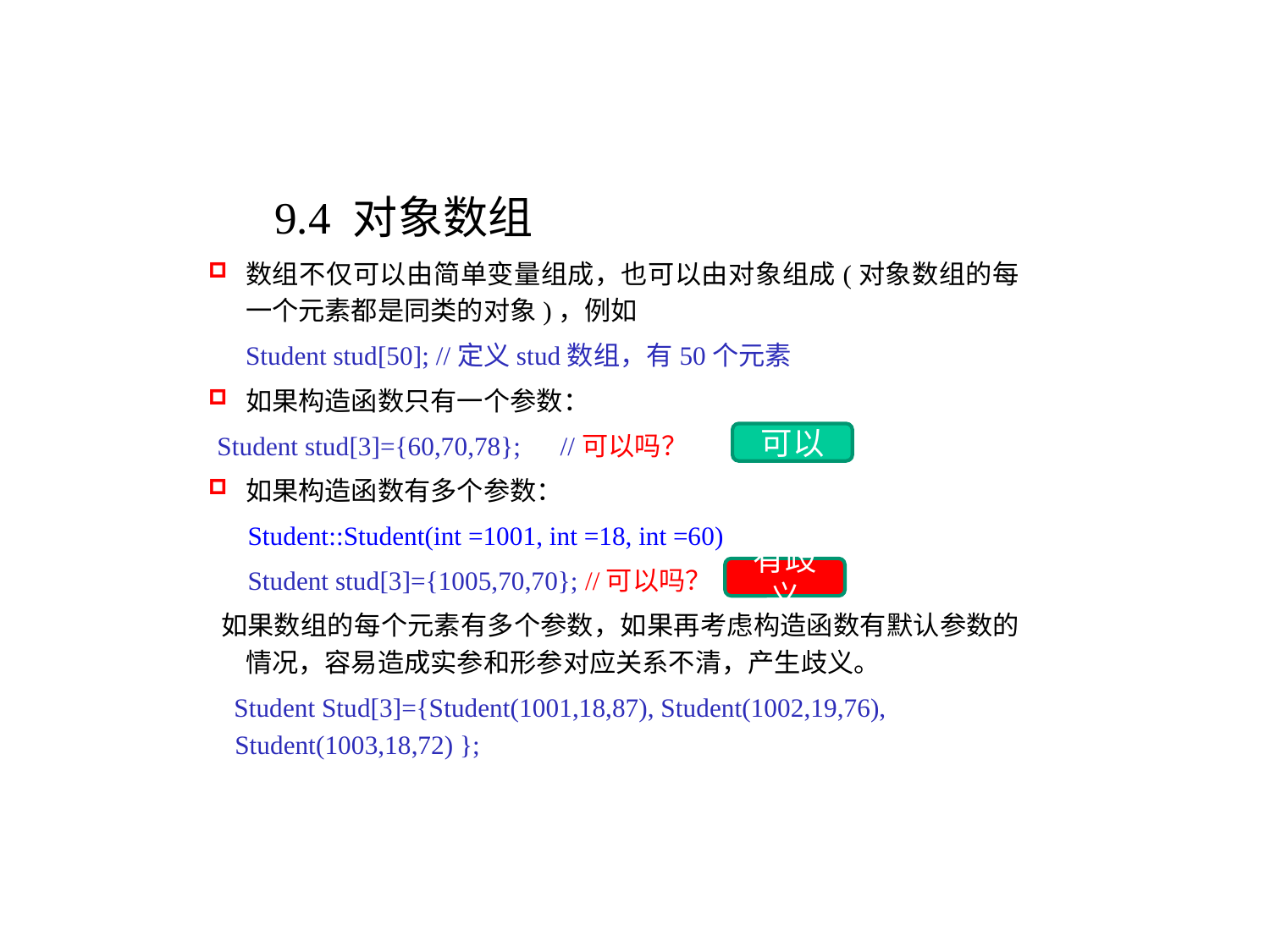

9.4 对象数组
数组不仅可以由简单变量组成，也可以由对象组成(对象数组的每一个元素都是同类的对象)，例如
	Student stud[50]; //定义stud数组，有50个元素
如果构造函数只有一个参数：
       Student stud[3]={60,70,78};      //可以吗？
如果构造函数有多个参数：
      Student::Student(int =1001, int =18, int =60)
      Student stud[3]={1005,70,70}; //可以吗？
 如果数组的每个元素有多个参数，如果再考虑构造函数有默认参数的情况，容易造成实参和形参对应关系不清，产生歧义。
Student Stud[3]={Student(1001,18,87), Student(1002,19,76), Student(1003,18,72) };

可以
有歧义